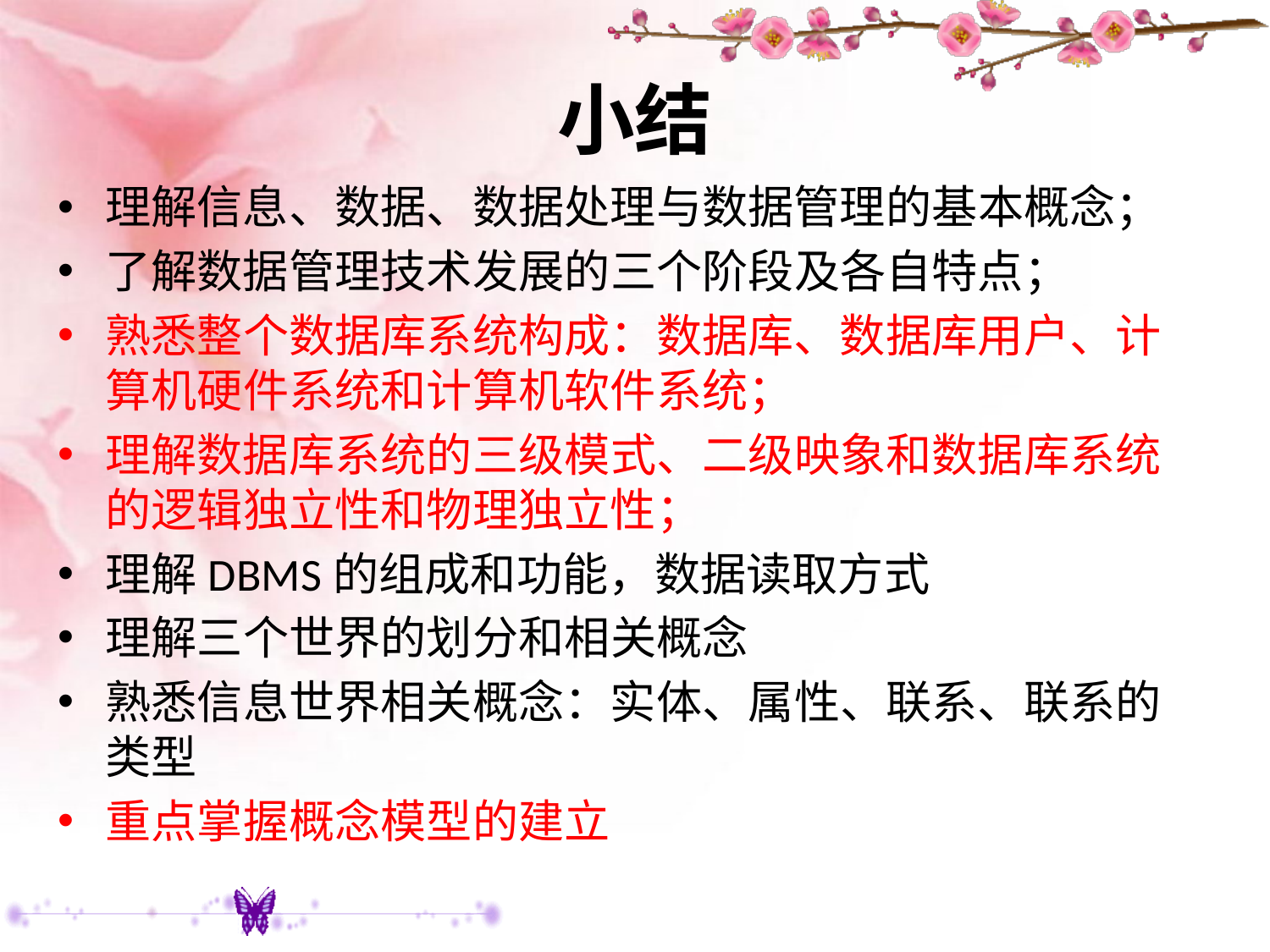

# 小结
理解信息、数据、数据处理与数据管理的基本概念；
了解数据管理技术发展的三个阶段及各自特点；
熟悉整个数据库系统构成：数据库、数据库用户、计算机硬件系统和计算机软件系统；
理解数据库系统的三级模式、二级映象和数据库系统的逻辑独立性和物理独立性；
理解DBMS的组成和功能，数据读取方式
理解三个世界的划分和相关概念
熟悉信息世界相关概念：实体、属性、联系、联系的类型
重点掌握概念模型的建立